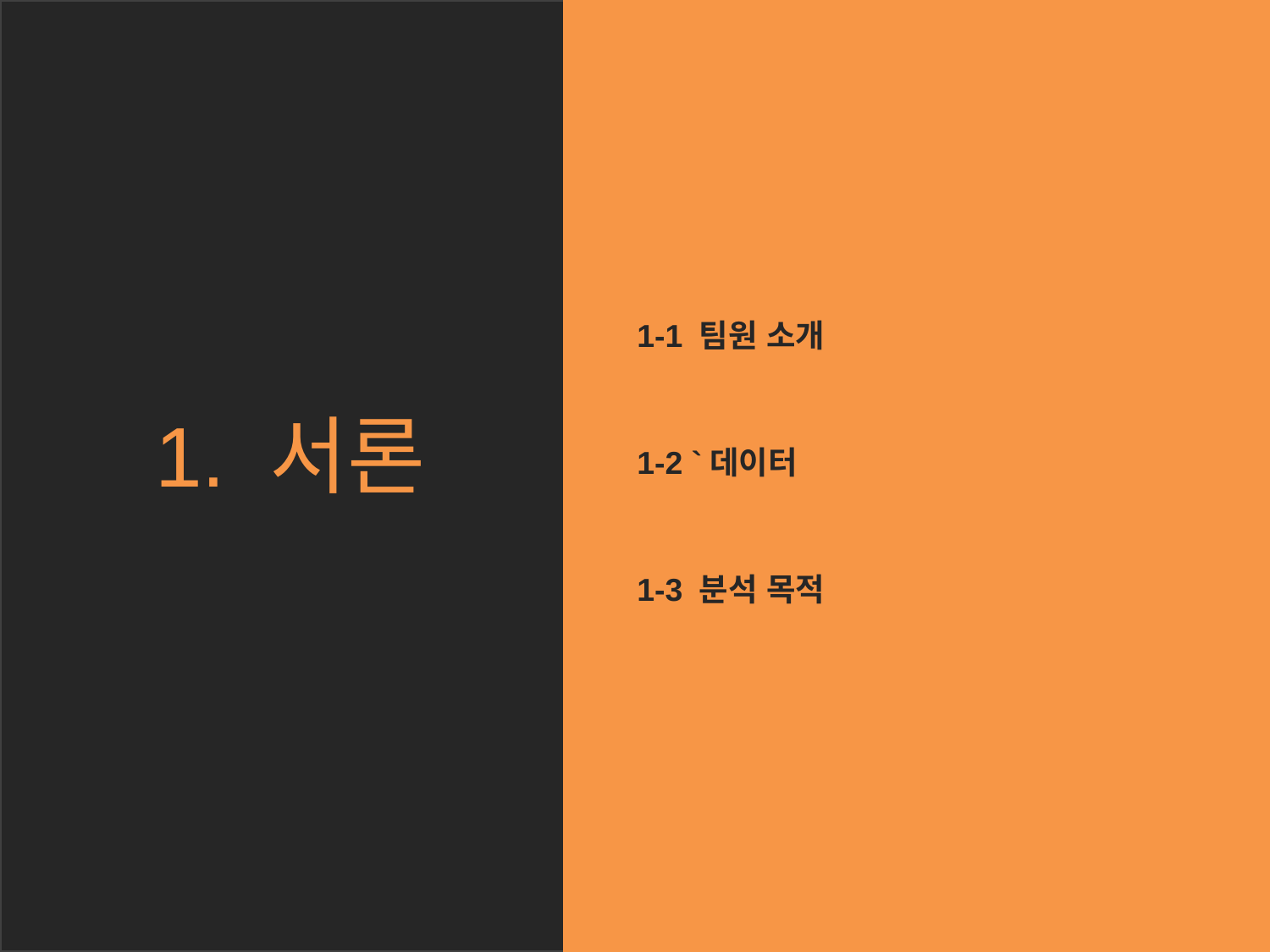

1-1 팀원 소개

1-2 `데이터

1-3 분석 목적
1. 서론